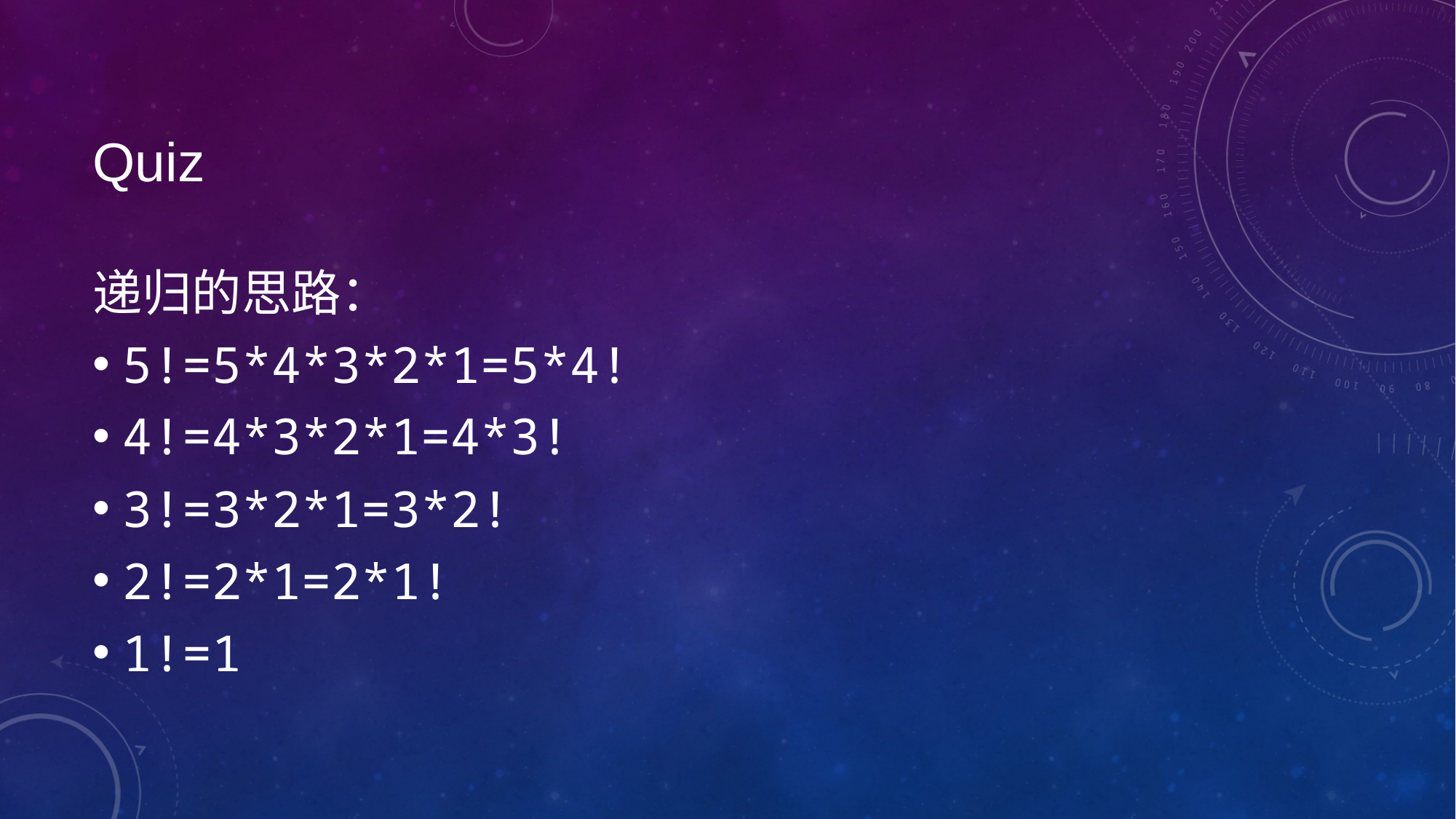

# Quiz
递归的思路：
5!=5*4*3*2*1=5*4!
4!=4*3*2*1=4*3!
3!=3*2*1=3*2!
2!=2*1=2*1!
1!=1